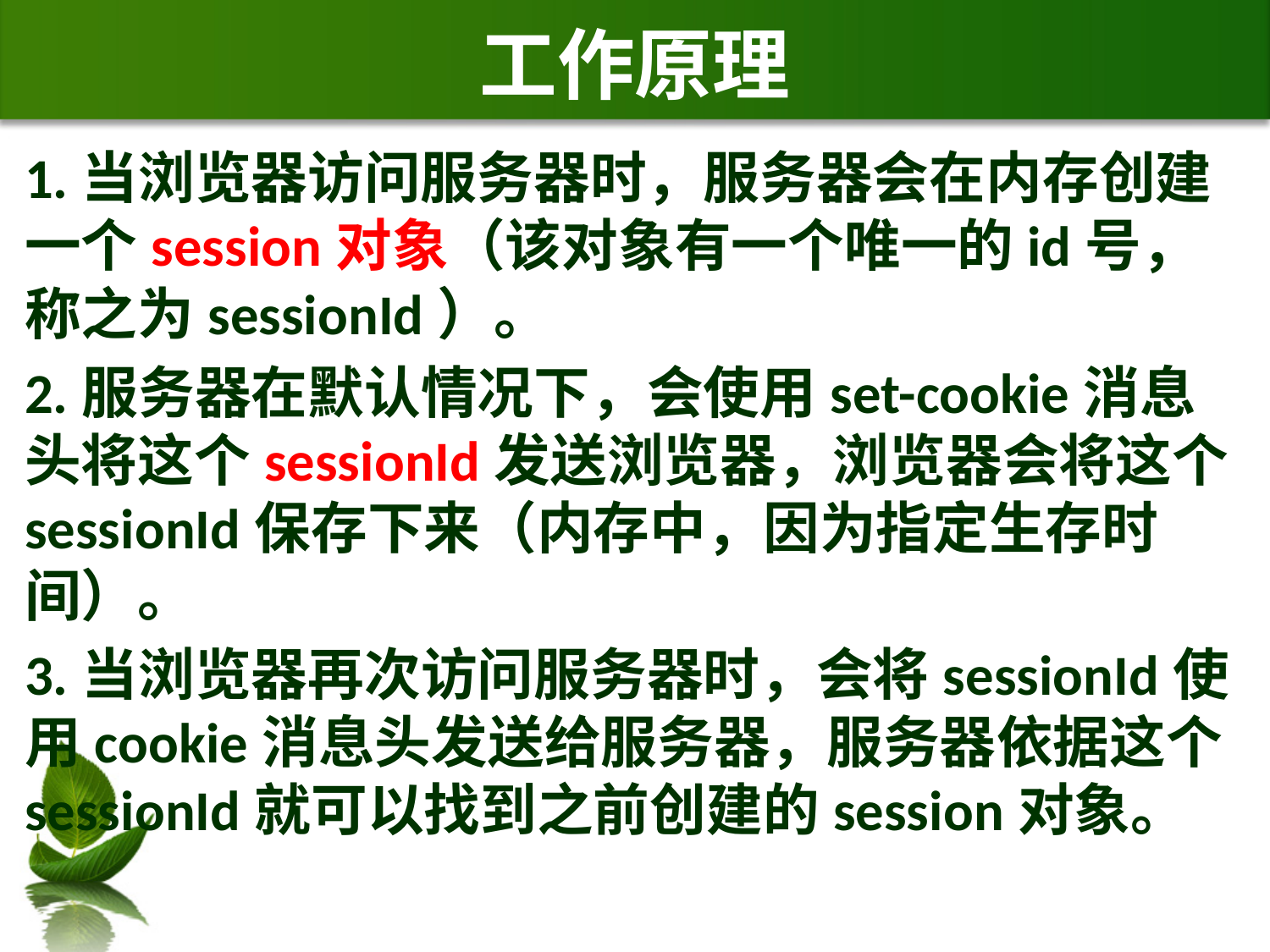

# 工作原理
1.当浏览器访问服务器时，服务器会在内存创建一个session对象（该对象有一个唯一的id号，称之为sessionId）。
2.服务器在默认情况下，会使用set-cookie消息头将这个sessionId发送浏览器，浏览器会将这个sessionId保存下来（内存中，因为指定生存时间）。
3.当浏览器再次访问服务器时，会将sessionId使用cookie消息头发送给服务器，服务器依据这个sessionId就可以找到之前创建的session对象。